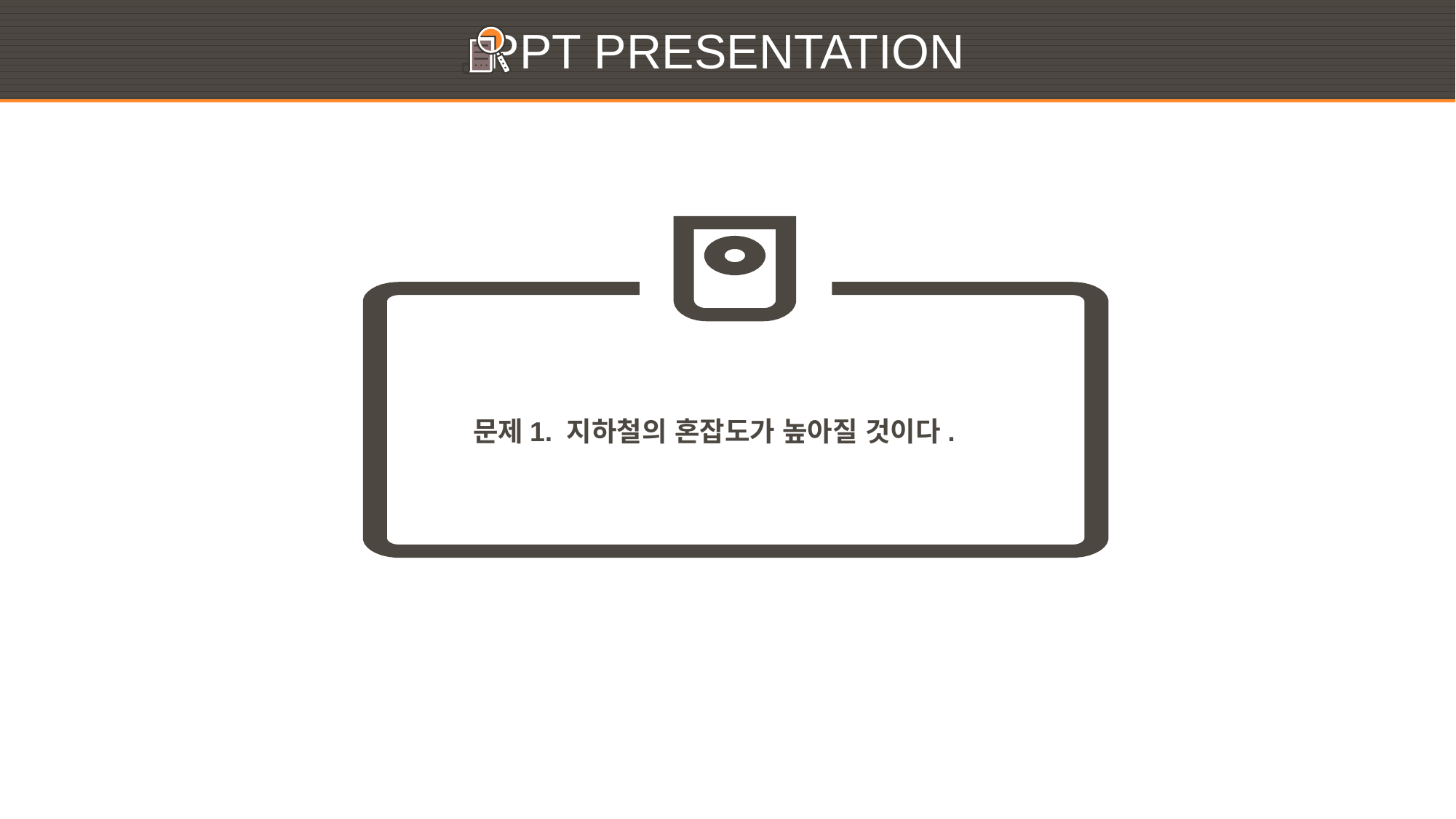

PPT PRESENTATION

문제1. 지하철의 혼잡도가 높아질 것이다.